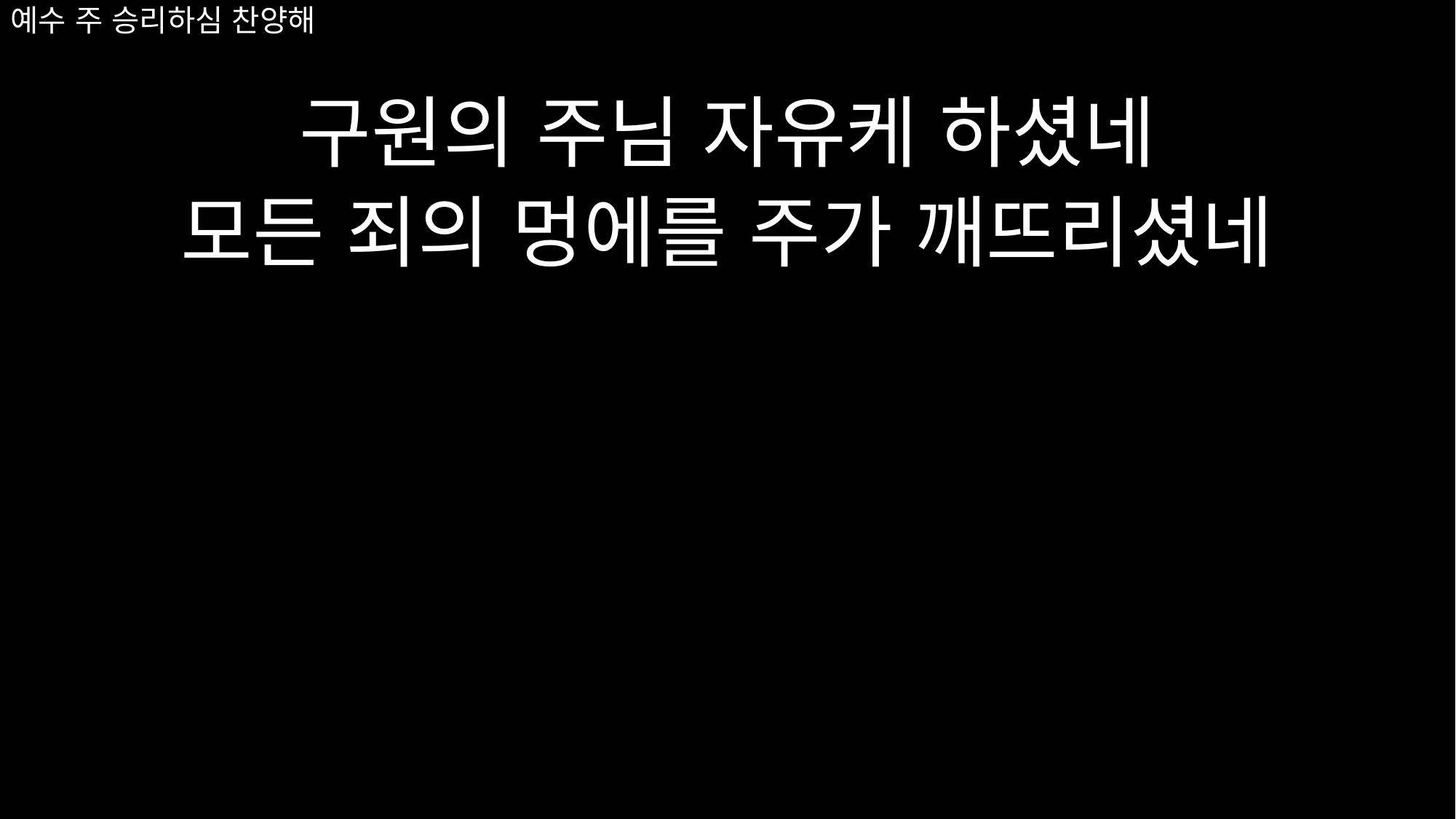

# 예수 주 승리하심 찬양해
구원의 주님 자유케 하셨네
모든 죄의 멍에를 주가 깨뜨리셨네